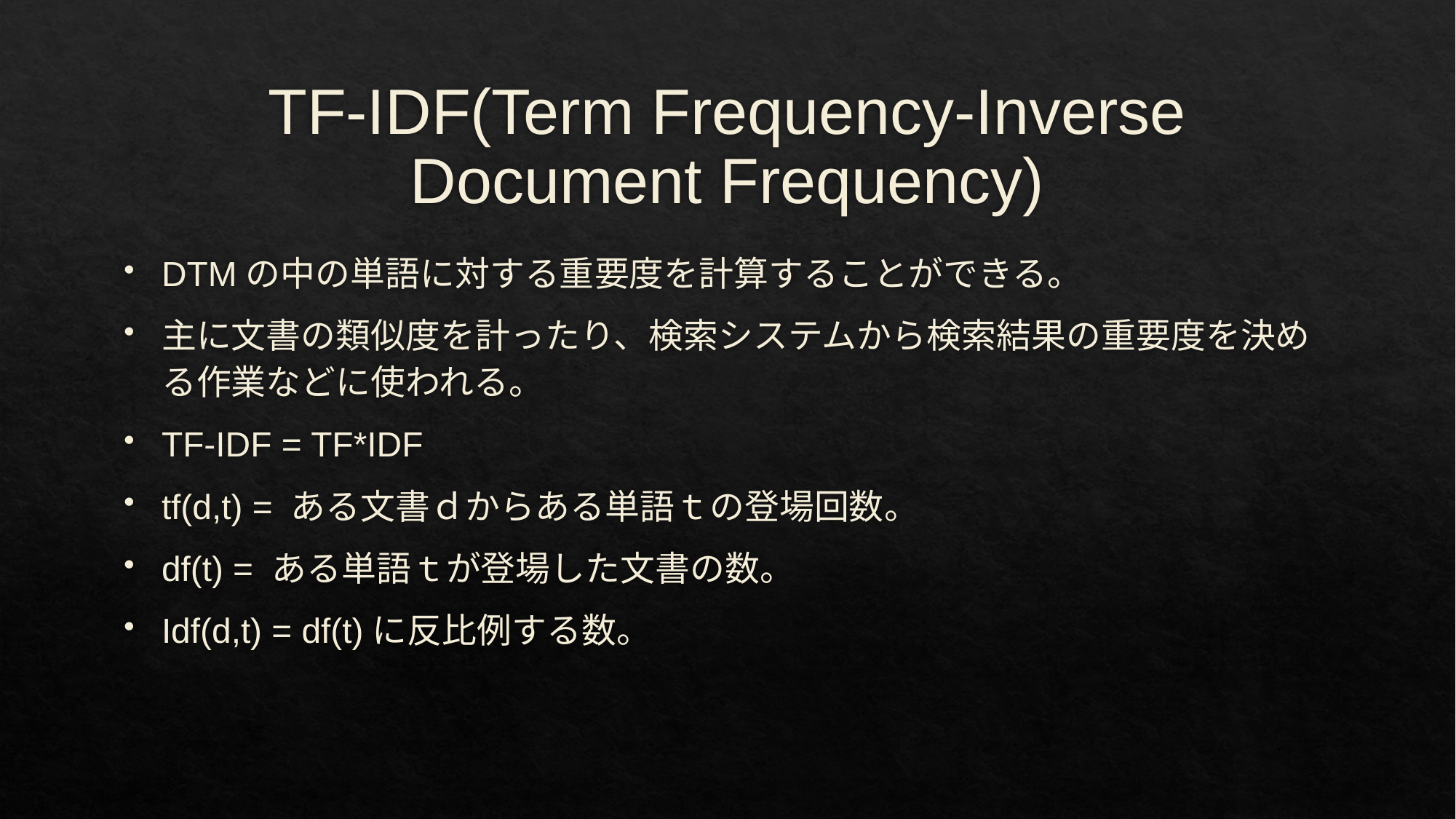

# TF-IDF(Term Frequency-Inverse Document Frequency)
DTMの中の単語に対する重要度を計算することができる。
主に文書の類似度を計ったり、検索システムから検索結果の重要度を決める作業などに使われる。
TF-IDF = TF*IDF
tf(d,t) = ある文書ｄからある単語ｔの登場回数。
df(t) = ある単語ｔが登場した文書の数。
Idf(d,t) = df(t)に反比例する数。